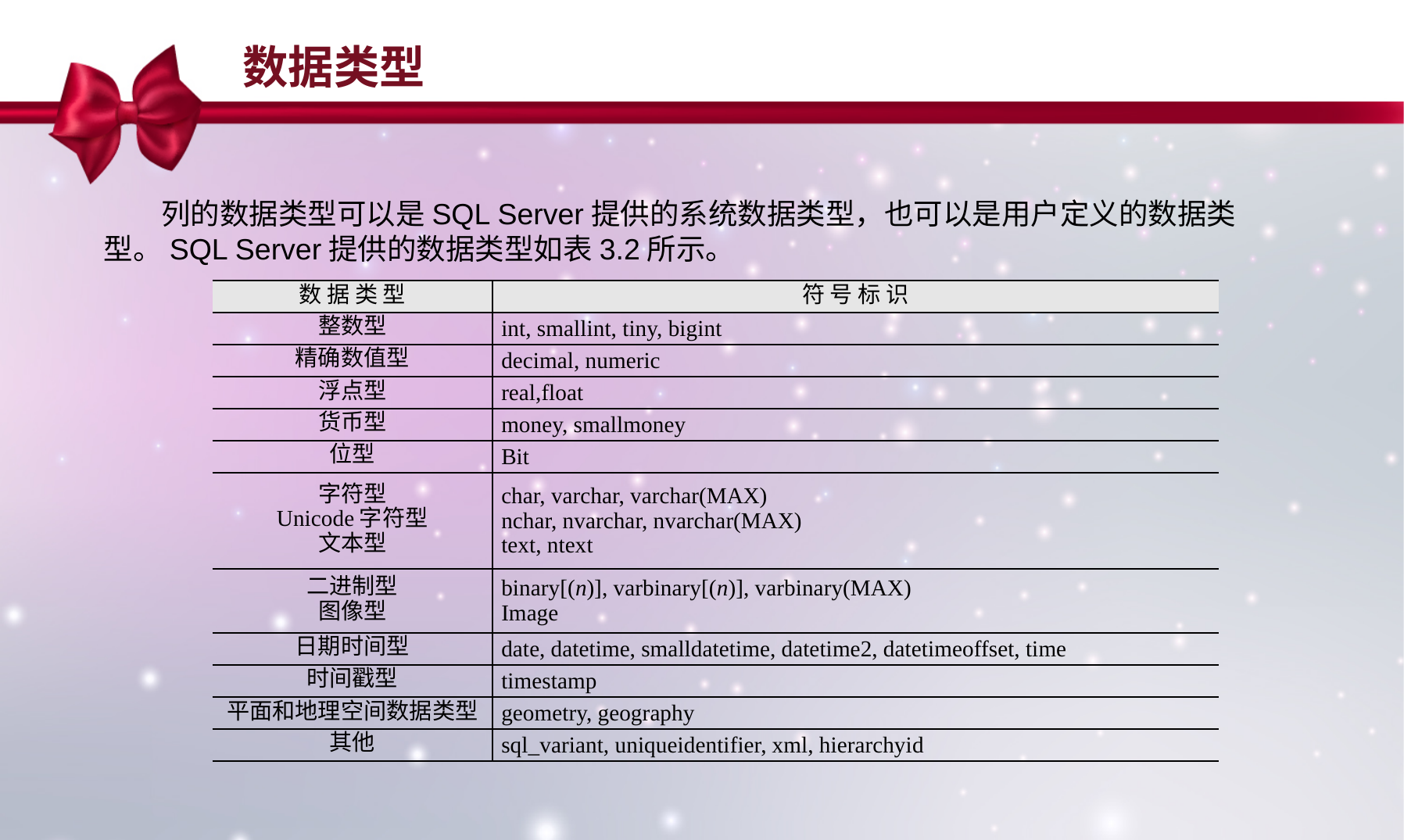

数据类型
列的数据类型可以是SQL Server提供的系统数据类型，也可以是用户定义的数据类型。SQL Server提供的数据类型如表3.2所示。
| 数 据 类 型 | 符 号 标 识 |
| --- | --- |
| 整数型 | int, smallint, tiny, bigint |
| 精确数值型 | decimal, numeric |
| 浮点型 | real,float |
| 货币型 | money, smallmoney |
| 位型 | Bit |
| 字符型 Unicode字符型 文本型 | char, varchar, varchar(MAX) nchar, nvarchar, nvarchar(MAX) text, ntext |
| 二进制型 图像型 | binary[(n)], varbinary[(n)], varbinary(MAX) Image |
| 日期时间型 | date, datetime, smalldatetime, datetime2, datetimeoffset, time |
| 时间戳型 | timestamp |
| 平面和地理空间数据类型 | geometry, geography |
| 其他 | sql\_variant, uniqueidentifier, xml, hierarchyid |